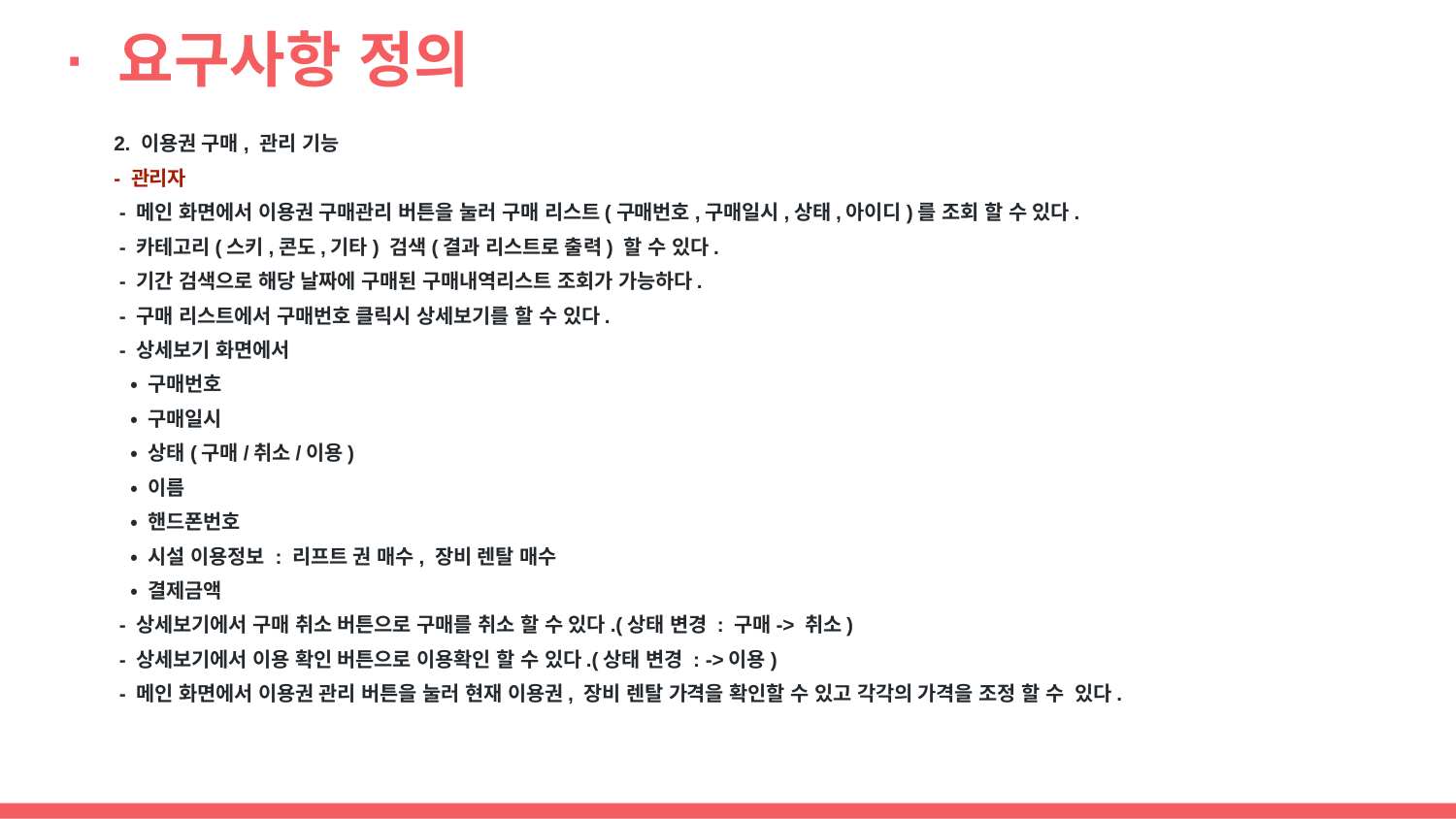

# · 요구사항 정의

2. 이용권 구매, 관리 기능
- 관리자
 - 메인 화면에서 이용권 구매관리 버튼을 눌러 구매 리스트(구매번호,구매일시,상태,아이디)를 조회 할 수 있다.
 - 카테고리(스키,콘도,기타) 검색(결과 리스트로 출력) 할 수 있다.
 - 기간 검색으로 해당 날짜에 구매된 구매내역리스트 조회가 가능하다.
 - 구매 리스트에서 구매번호 클릭시 상세보기를 할 수 있다.
 - 상세보기 화면에서
   • 구매번호
   • 구매일시
   • 상태(구매/취소/이용)
   • 이름
   • 핸드폰번호
   • 시설 이용정보 : 리프트 권 매수, 장비 렌탈 매수
   • 결제금액
 - 상세보기에서 구매 취소 버튼으로 구매를 취소 할 수 있다.(상태 변경 : 구매-> 취소)
 - 상세보기에서 이용 확인 버튼으로 이용확인 할 수 있다.(상태 변경 : ->이용)
 - 메인 화면에서 이용권 관리 버튼을 눌러 현재 이용권, 장비 렌탈 가격을 확인할 수 있고 각각의 가격을 조정 할 수  있다.